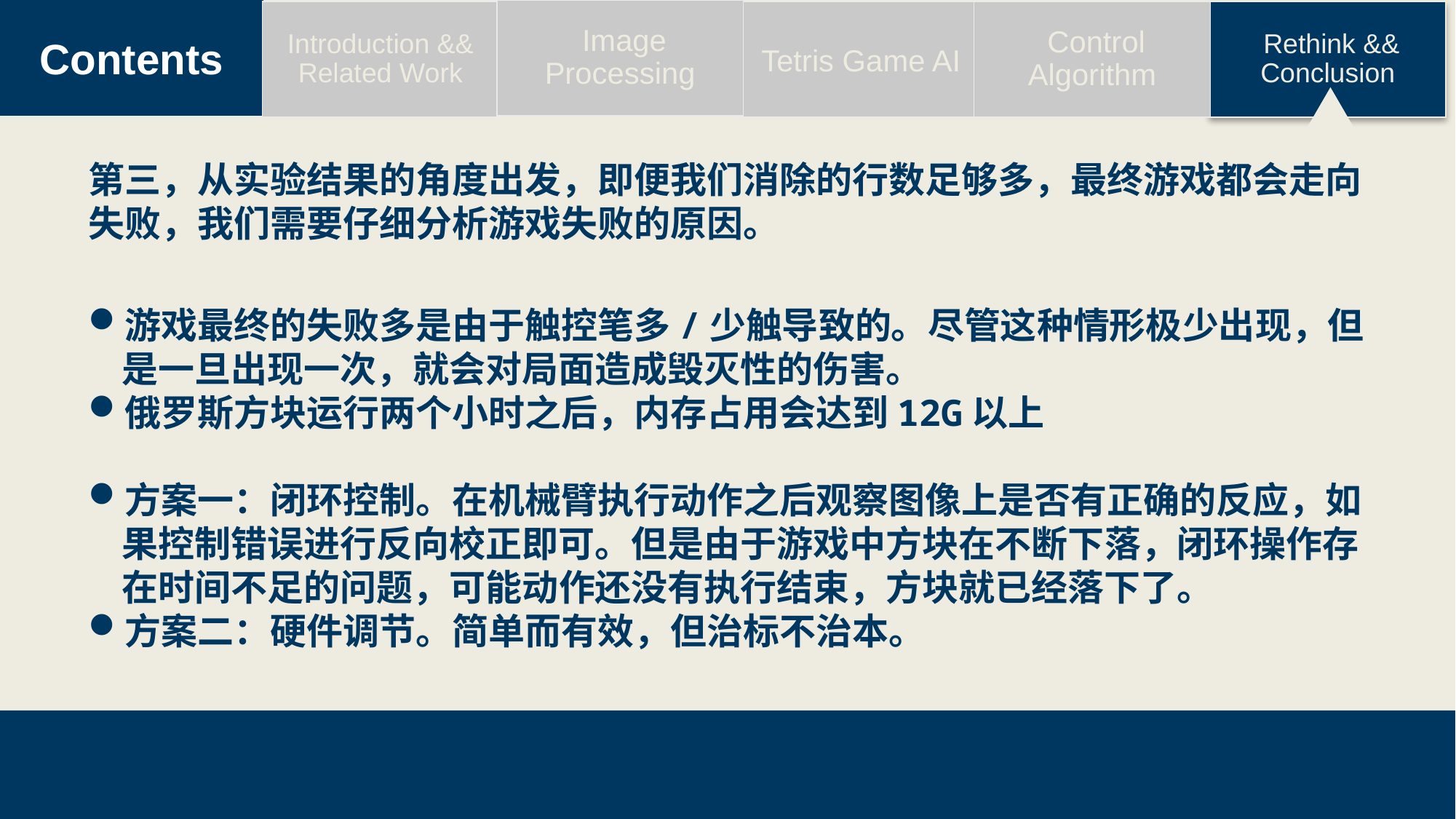

Image Processing
Introduction && Related Work
 Tetris Game AI
 Control Algorithm
 Rethink && Conclusion
Contents

第三，从实验结果的角度出发，即便我们消除的行数足够多，最终游戏都会走向失败，我们需要仔细分析游戏失败的原因。

游戏最终的失败多是由于触控笔多/少触导致的。尽管这种情形极少出现，但是一旦出现一次，就会对局面造成毁灭性的伤害。
俄罗斯方块运行两个小时之后，内存占用会达到12G以上

方案一：闭环控制。在机械臂执行动作之后观察图像上是否有正确的反应，如果控制错误进行反向校正即可。但是由于游戏中方块在不断下落，闭环操作存在时间不足的问题，可能动作还没有执行结束，方块就已经落下了。
方案二：硬件调节。简单而有效，但治标不治本。

28